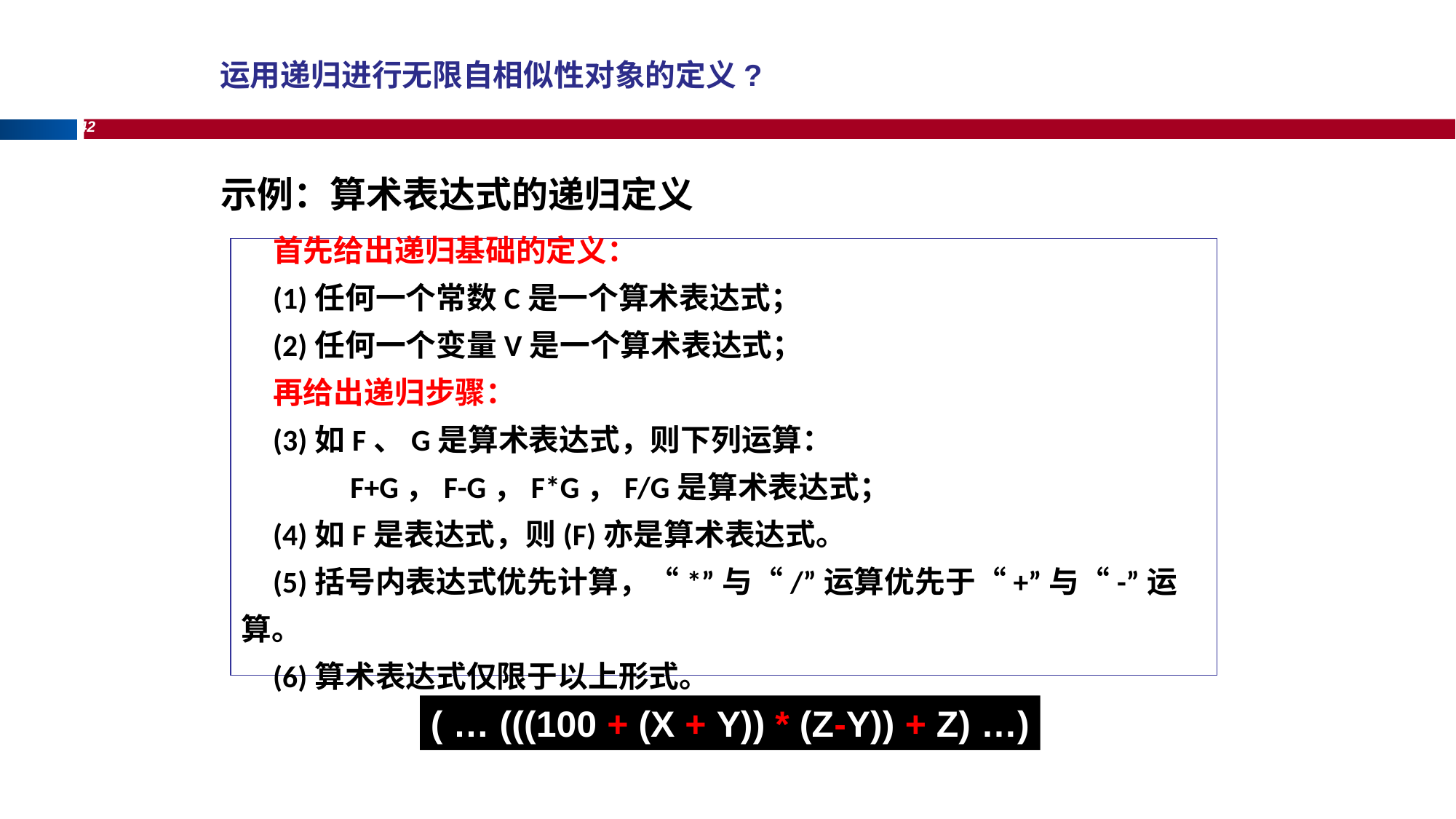

运用递归进行无限自相似性对象的定义?
示例：算术表达式的递归定义
首先给出递归基础的定义：
(1)任何一个常数C是一个算术表达式；
(2)任何一个变量V是一个算术表达式；
再给出递归步骤：
(3)如F、G是算术表达式，则下列运算：
	F+G，F-G，F*G，F/G是算术表达式；
(4)如F是表达式，则(F)亦是算术表达式。
(5)括号内表达式优先计算，“*”与“/”运算优先于“+”与“-”运算。
(6)算术表达式仅限于以上形式。
( … (((100 + (X + Y)) * (Z-Y)) + Z) …)